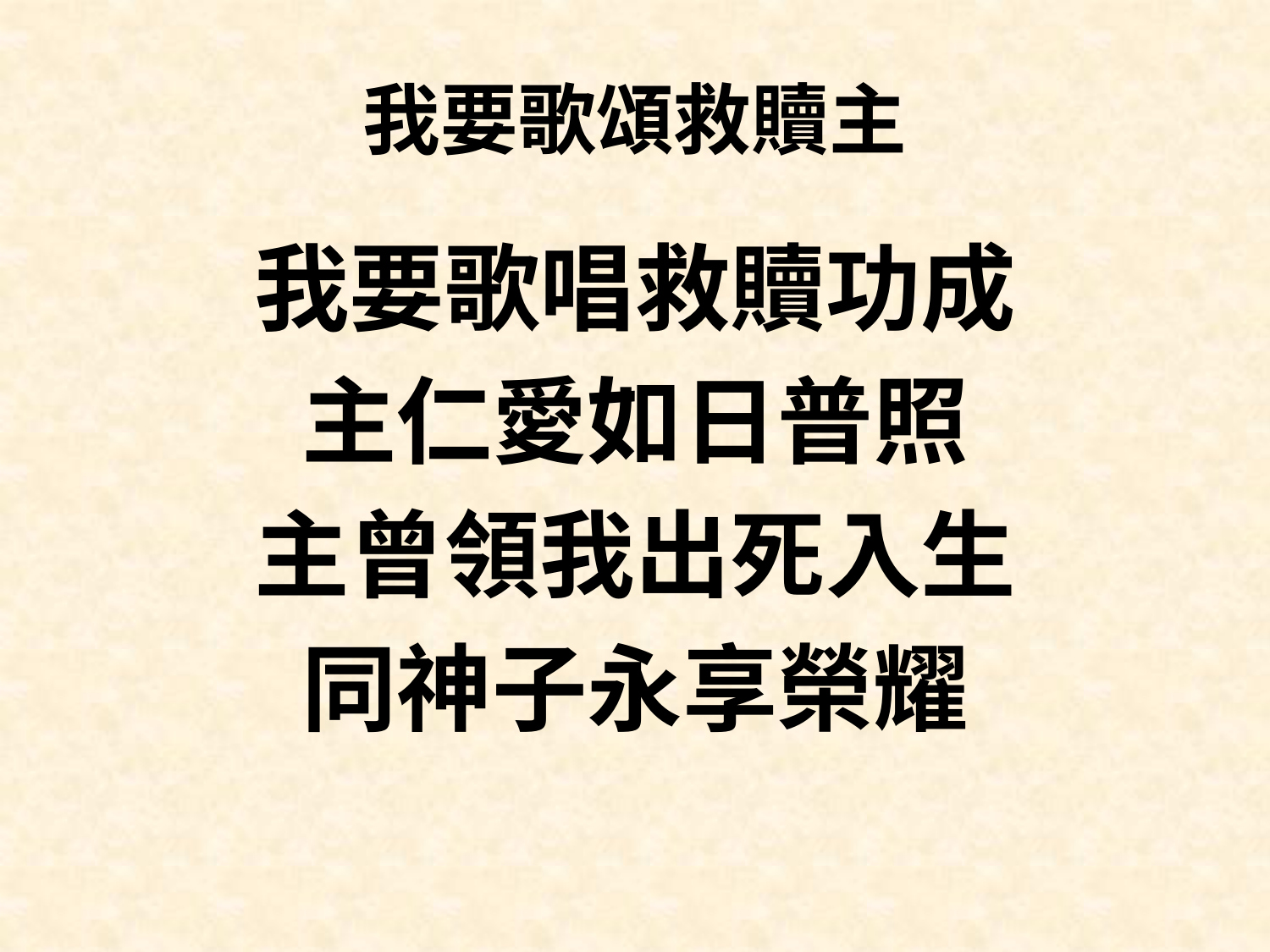

# 我要歌頌救贖主
我要歌唱救贖功成
主仁愛如日普照
主曾領我出死入生
同神子永享榮耀